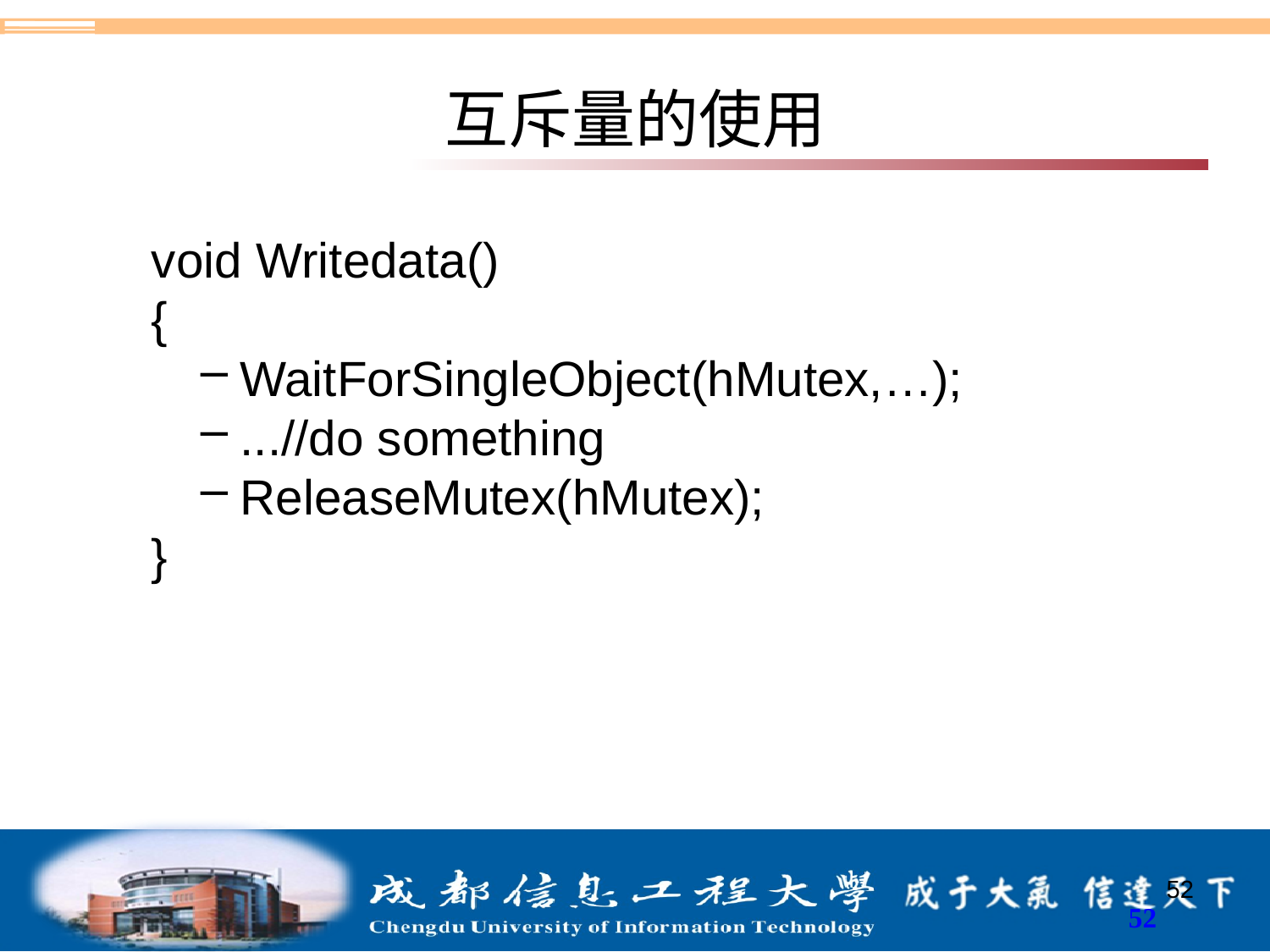

# 互斥量的使用
void Writedata()
{
WaitForSingleObject(hMutex,…);
...//do something
ReleaseMutex(hMutex);
}